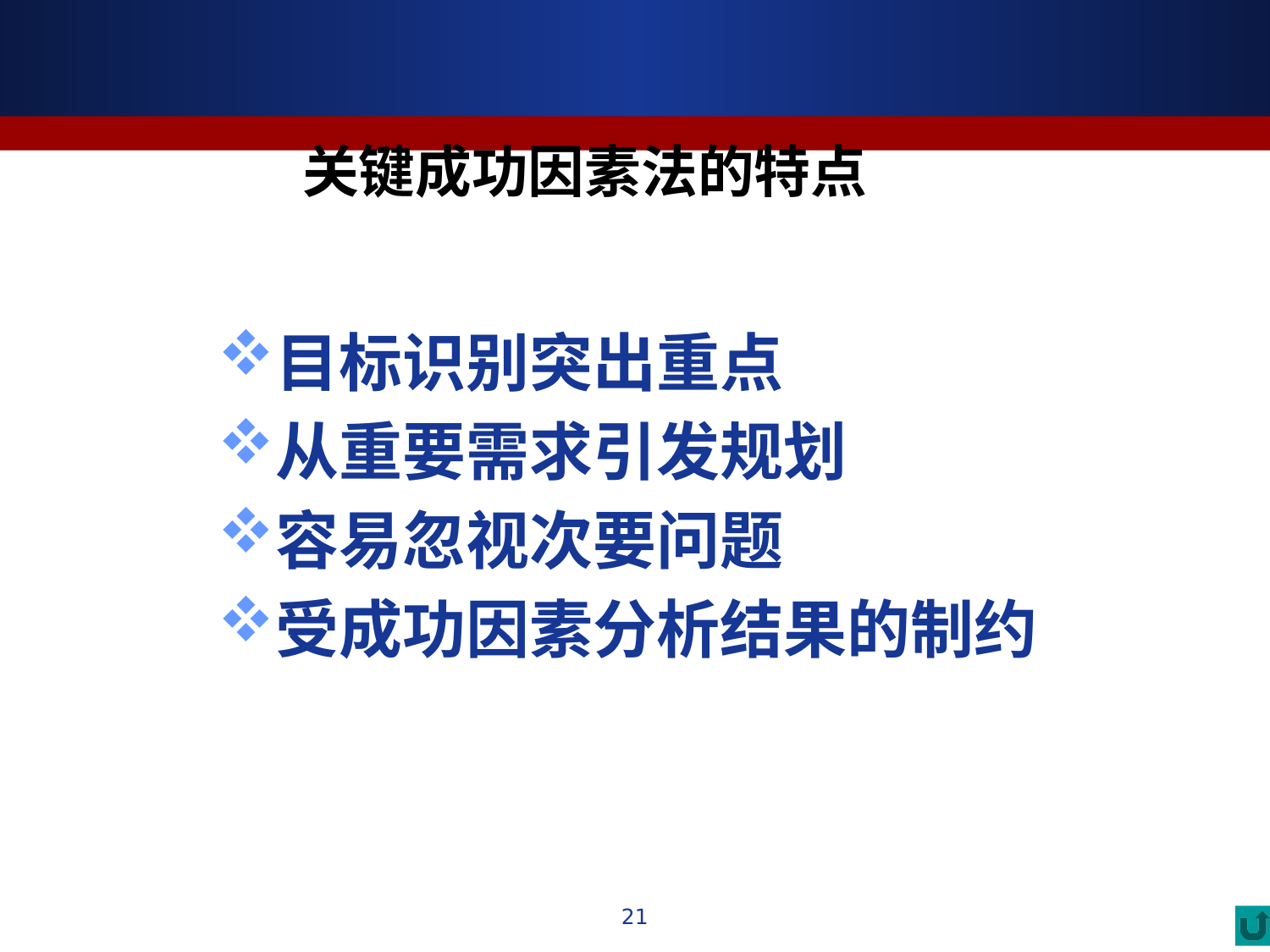

# 关键成功因素法的特点
目标识别突出重点
从重要需求引发规划
容易忽视次要问题
受成功因素分析结果的制约
21